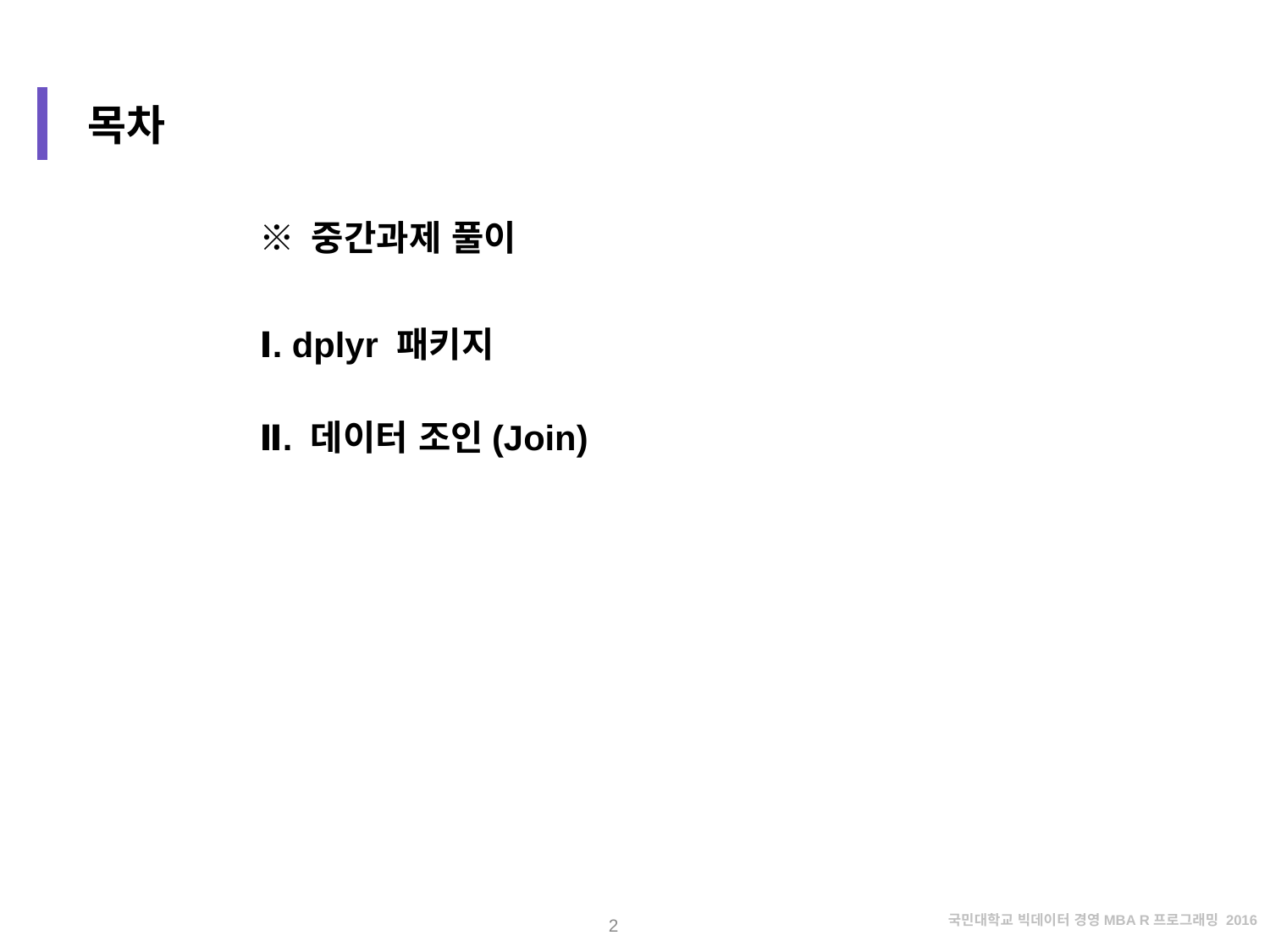

목차
※ 중간과제 풀이
Ⅰ. dplyr 패키지
Ⅱ. 데이터 조인(Join)
2